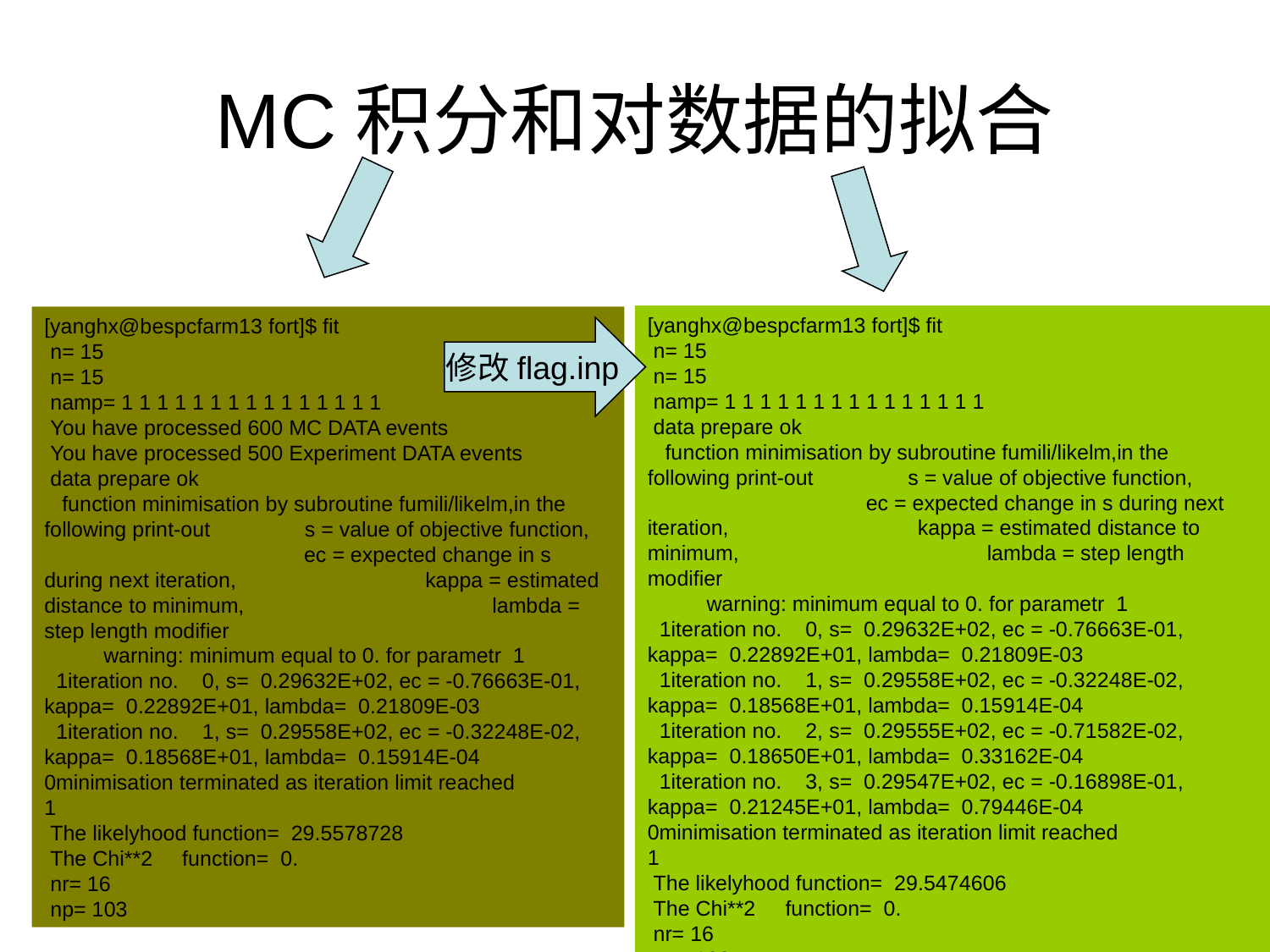

# MC积分和对数据的拟合

[yanghx@bespcfarm13 fort]$ fit
 n= 15
 n= 15
 namp= 1 1 1 1 1 1 1 1 1 1 1 1 1 1 1
 data prepare ok
   function minimisation by subroutine fumili/likelm,in the following print-out                s = value of objective function,                                                ec = expected change in s during next iteration,                                kappa = estimated distance to minimum,                                          lambda = step length modifier
          warning: minimum equal to 0. for parametr  1
  1iteration no.    0, s=  0.29632E+02, ec = -0.76663E-01, kappa=  0.22892E+01, lambda=  0.21809E-03
  1iteration no.    1, s=  0.29558E+02, ec = -0.32248E-02, kappa=  0.18568E+01, lambda=  0.15914E-04
  1iteration no.    2, s=  0.29555E+02, ec = -0.71582E-02, kappa=  0.18650E+01, lambda=  0.33162E-04
  1iteration no.    3, s=  0.29547E+02, ec = -0.16898E-01, kappa=  0.21245E+01, lambda=  0.79446E-04
0minimisation terminated as iteration limit reached
1
 The likelyhood function=  29.5474606
 The Chi**2     function=  0.
 nr= 16
 np= 103
[yanghx@bespcfarm13 fort]$ fit
 n= 15
 n= 15
 namp= 1 1 1 1 1 1 1 1 1 1 1 1 1 1 1
 You have processed 600 MC DATA events
 You have processed 500 Experiment DATA events
 data prepare ok
   function minimisation by subroutine fumili/likelm,in the following print-out                s = value of objective function,                                                ec = expected change in s during next iteration,                                kappa = estimated distance to minimum,                                          lambda = step length modifier
          warning: minimum equal to 0. for parametr  1
  1iteration no.    0, s=  0.29632E+02, ec = -0.76663E-01, kappa=  0.22892E+01, lambda=  0.21809E-03
  1iteration no.    1, s=  0.29558E+02, ec = -0.32248E-02, kappa=  0.18568E+01, lambda=  0.15914E-04
0minimisation terminated as iteration limit reached
1
 The likelyhood function=  29.5578728
 The Chi**2     function=  0.
 nr= 16
 np= 103
修改flag.inp